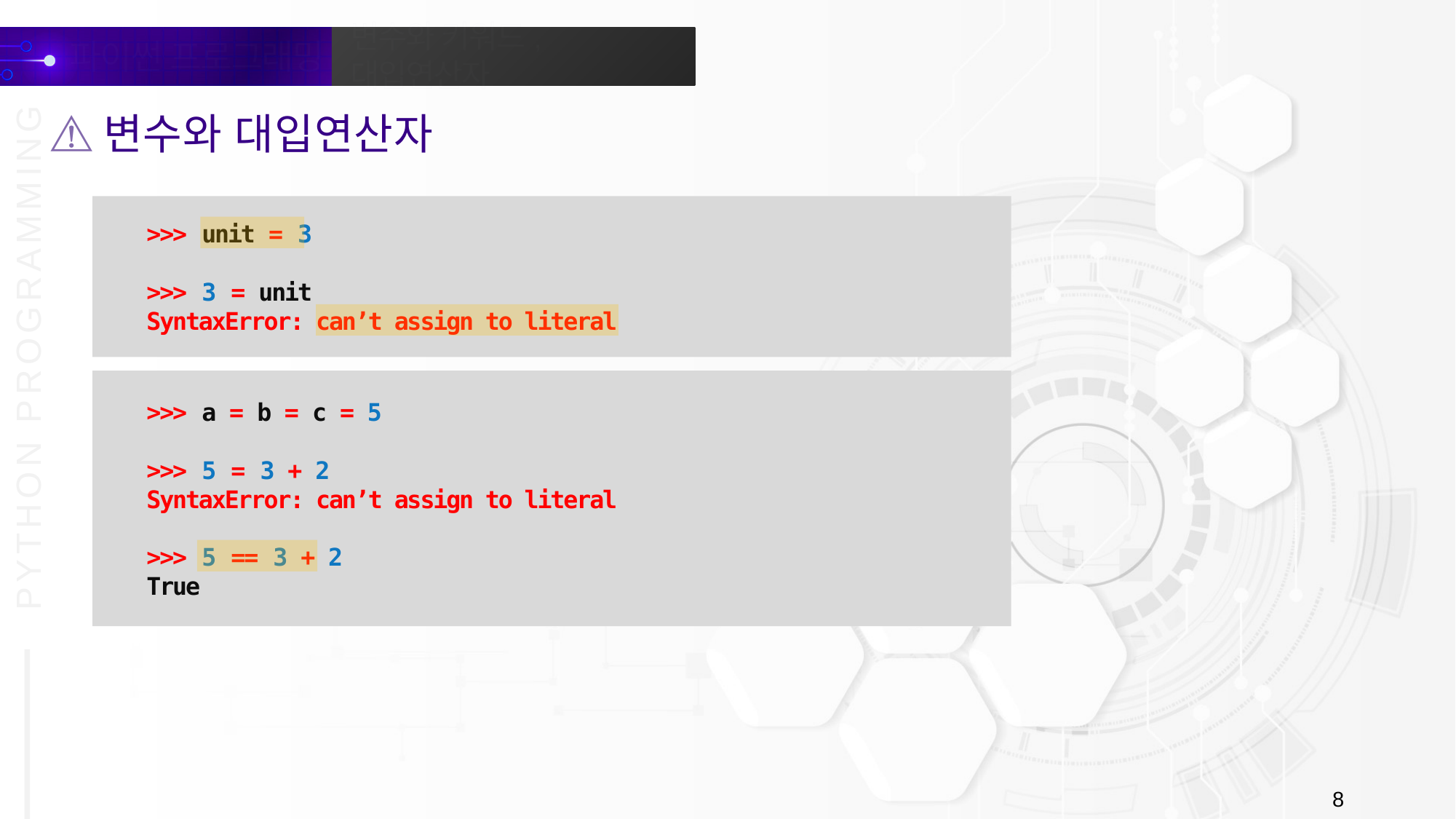

변수와 대입연산자
>>> unit = 3

>>> 3 = unit
SyntaxError: can’t assign to literal

>>> a = b = c = 5

>>> 5 = 3 + 2
SyntaxError: can’t assign to literal

>>> 5 == 3 + 2
True

8